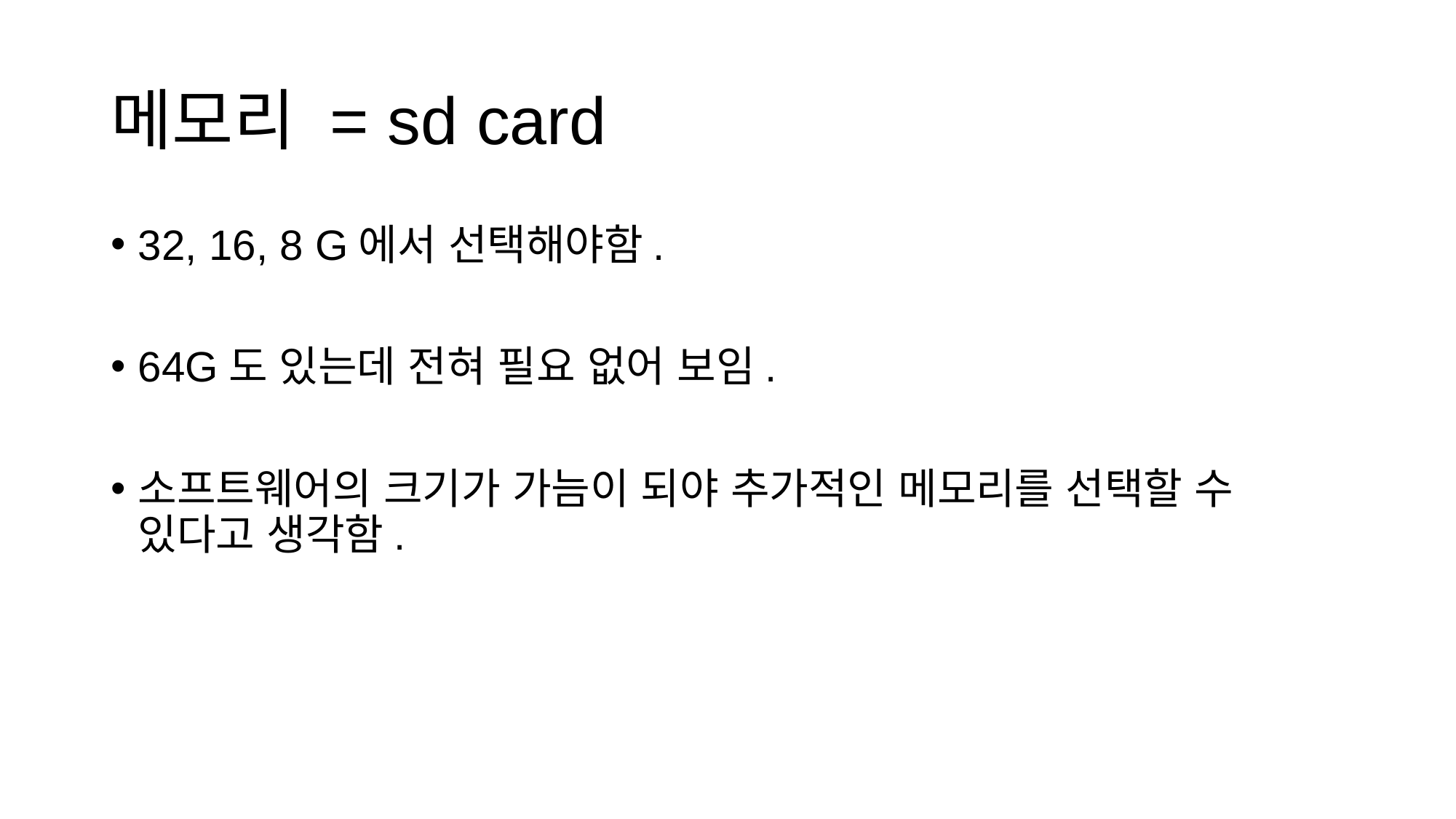

# 메모리 = sd card
32, 16, 8 G에서 선택해야함.

64G도 있는데 전혀 필요 없어 보임.

소프트웨어의 크기가 가늠이 되야 추가적인 메모리를 선택할 수 있다고 생각함.